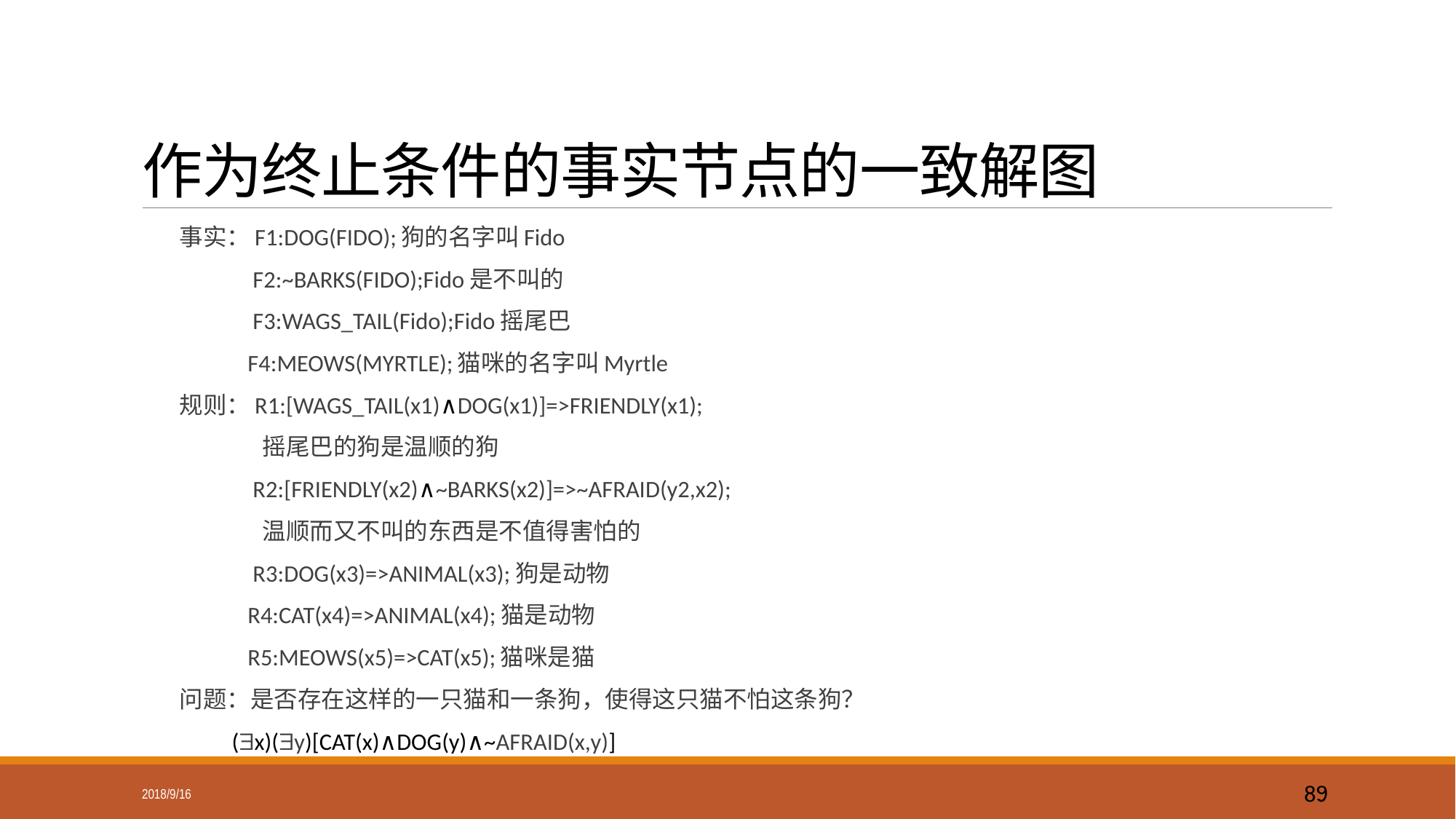

# 作为终止条件的事实节点的一致解图
事实：F1:DOG(FIDO);狗的名字叫Fido
                F2:~BARKS(FIDO);Fido是不叫的
                F3:WAGS_TAIL(Fido);Fido摇尾巴
               F4:MEOWS(MYRTLE);猫咪的名字叫Myrtle
规则：R1:[WAGS_TAIL(x1)∧DOG(x1)]=>FRIENDLY(x1);
                 摇尾巴的狗是温顺的狗
                R2:[FRIENDLY(x2)∧~BARKS(x2)]=>~AFRAID(y2,x2);
                 温顺而又不叫的东西是不值得害怕的
                R3:DOG(x3)=>ANIMAL(x3);狗是动物
               R4:CAT(x4)=>ANIMAL(x4);猫是动物
               R5:MEOWS(x5)=>CAT(x5);猫咪是猫
问题：是否存在这样的一只猫和一条狗，使得这只猫不怕这条狗？
            (∃x)(∃y)[CAT(x)∧DOG(y)∧~AFRAID(x,y)]
2018/9/16
89